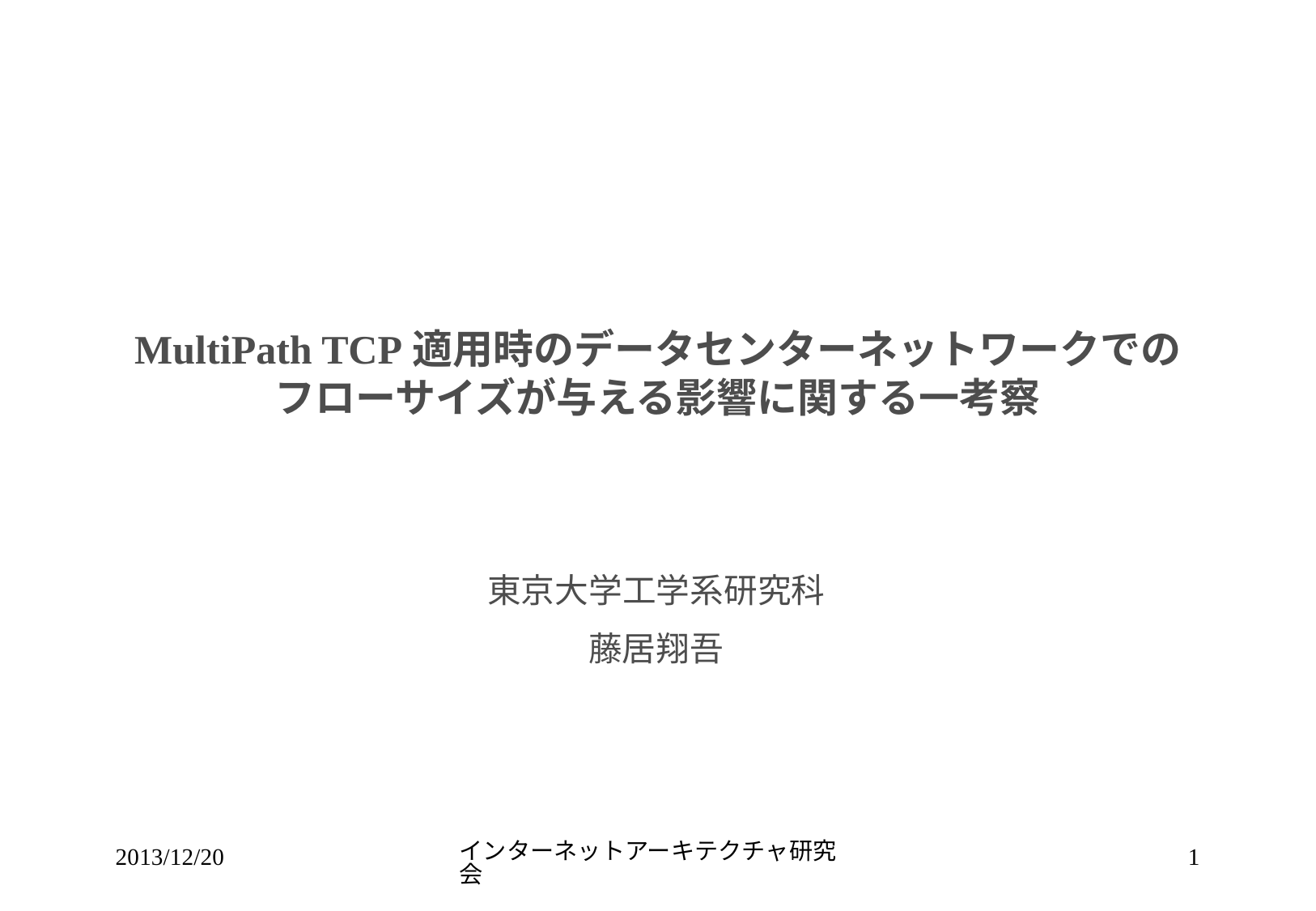

# MultiPath TCP適用時のデータセンターネットワークでの フローサイズが与える影響に関する一考察
東京大学工学系研究科
藤居翔吾
2013/12/20
インターネットアーキテクチャ研究会
1